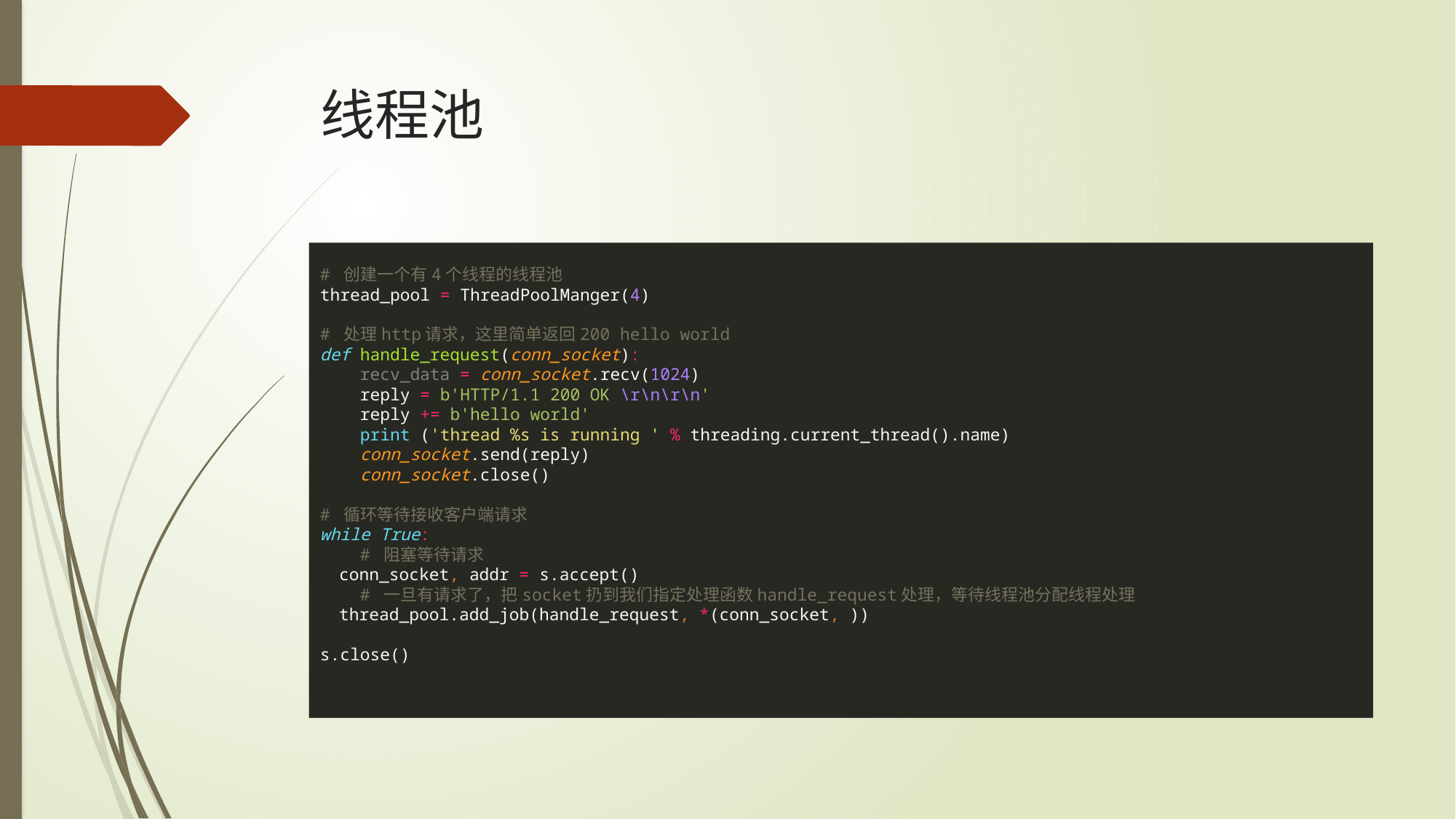

# 线程池
# 创建一个有4个线程的线程池 thread_pool = ThreadPoolManger(4) # 处理http请求，这里简单返回200 hello world def handle_request(conn_socket): recv_data = conn_socket.recv(1024) reply = b'HTTP/1.1 200 OK \r\n\r\n' reply += b'hello world' print ('thread %s is running ' % threading.current_thread().name) conn_socket.send(reply) conn_socket.close() # 循环等待接收客户端请求 while True: # 阻塞等待请求 conn_socket, addr = s.accept() # 一旦有请求了，把socket扔到我们指定处理函数handle_request处理，等待线程池分配线程处理 thread_pool.add_job(handle_request, *(conn_socket, )) s.close()